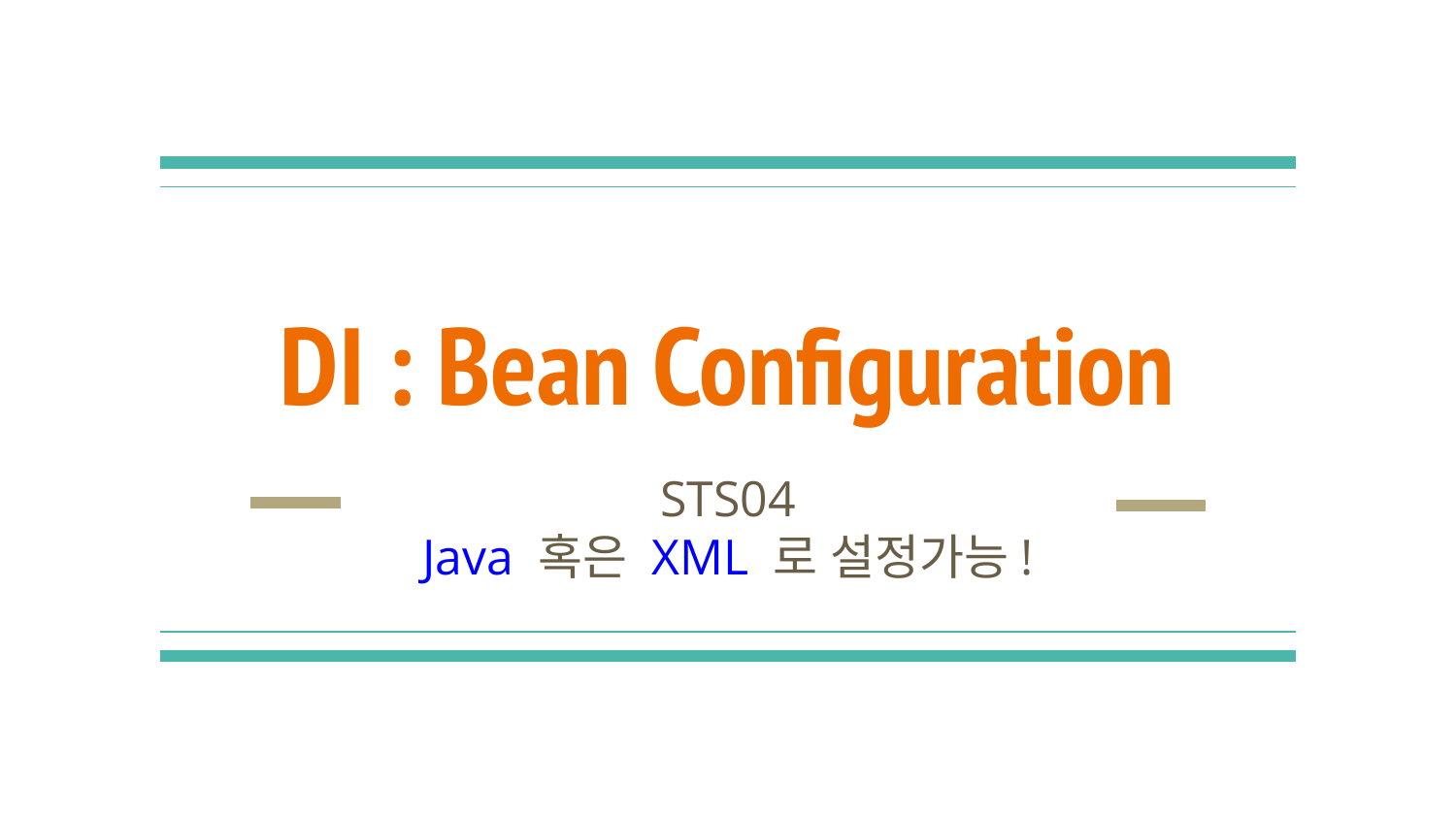

# DI : Bean Configuration
STS04
Java 혹은 XML 로 설정가능!